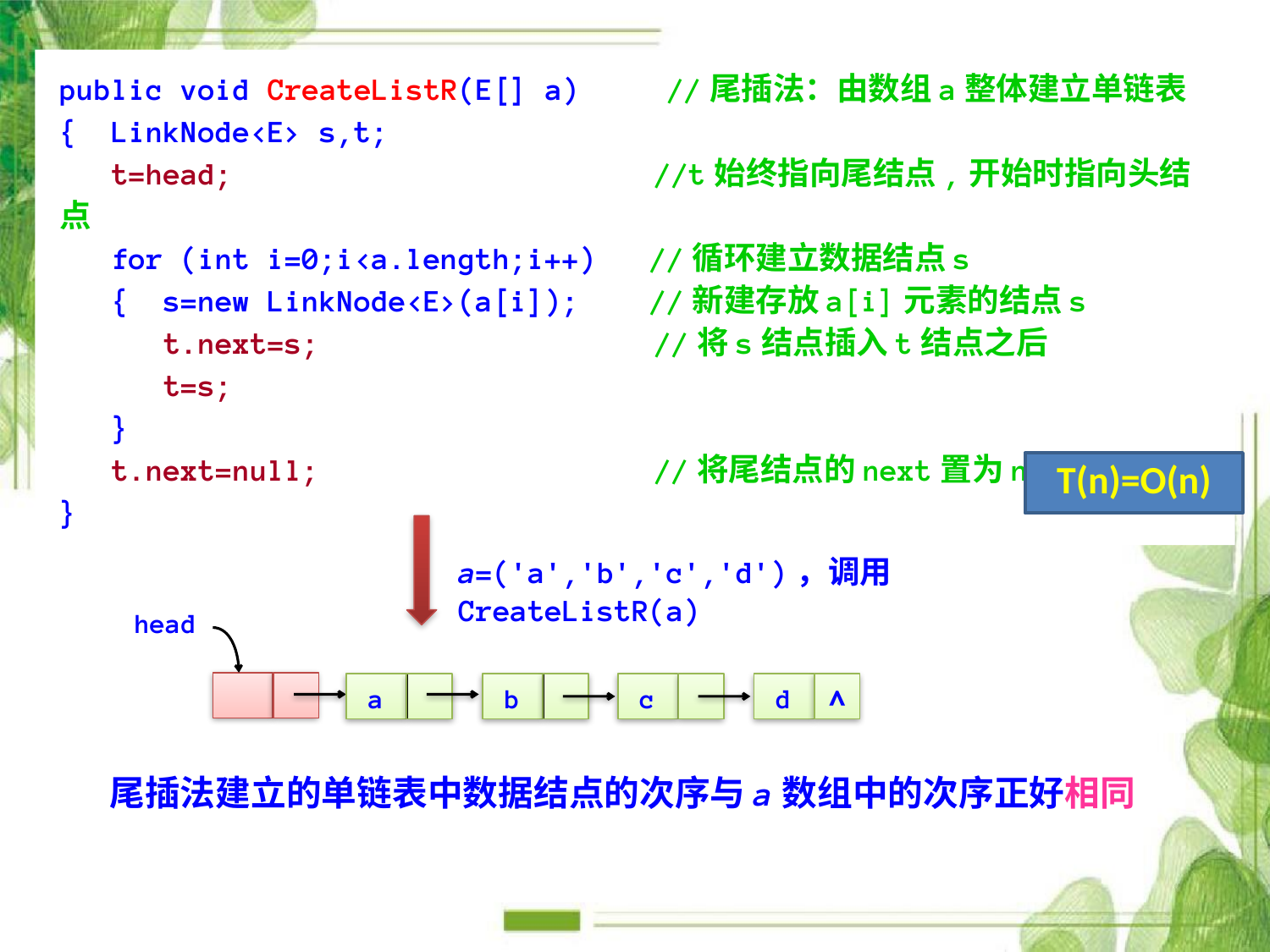

public void CreateListR(E[] a)     //尾插法：由数组a整体建立单链表
{  LinkNode<E> s,t;
   t=head;			     //t始终指向尾结点,开始时指向头结点
   for (int i=0;i<a.length;i++)   //循环建立数据结点s
   {  s=new LinkNode<E>(a[i]);    //新建存放a[i]元素的结点s
      t.next=s;		     //将s结点插入t结点之后
      t=s;
   }
   t.next=null;		     //将尾结点的next置为null
}
T(n)=O(n)

a=('a','b','c','d')，调用CreateListR(a)
head

a

b

c

d
∧

尾插法建立的单链表中数据结点的次序与a数组中的次序正好相同